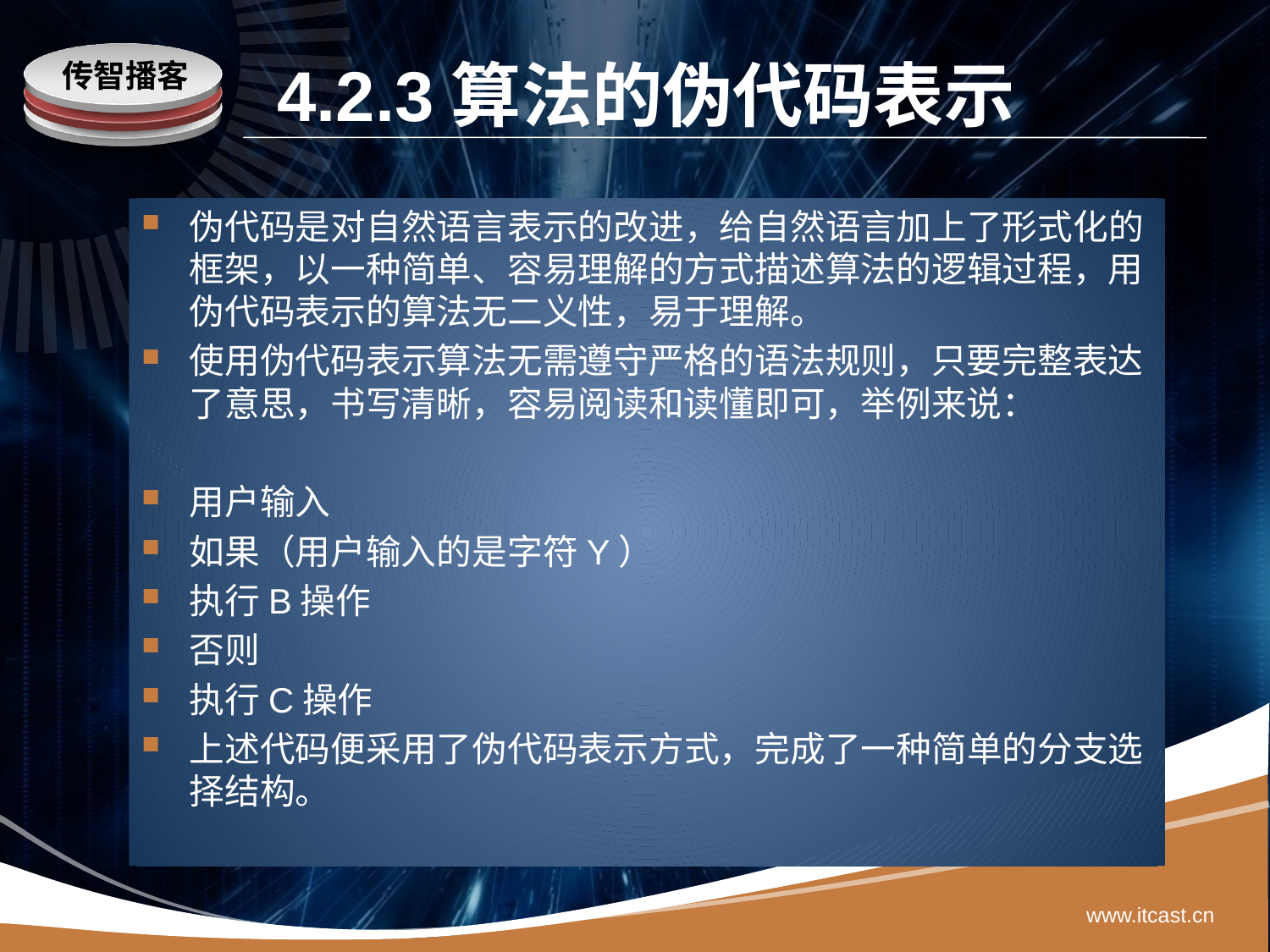

# 4.2.3算法的伪代码表示
伪代码是对自然语言表示的改进，给自然语言加上了形式化的框架，以一种简单、容易理解的方式描述算法的逻辑过程，用伪代码表示的算法无二义性，易于理解。
使用伪代码表示算法无需遵守严格的语法规则，只要完整表达了意思，书写清晰，容易阅读和读懂即可，举例来说：

用户输入
如果（用户输入的是字符Y）
执行B操作
否则
执行C操作
上述代码便采用了伪代码表示方式，完成了一种简单的分支选择结构。
www.itcast.cn